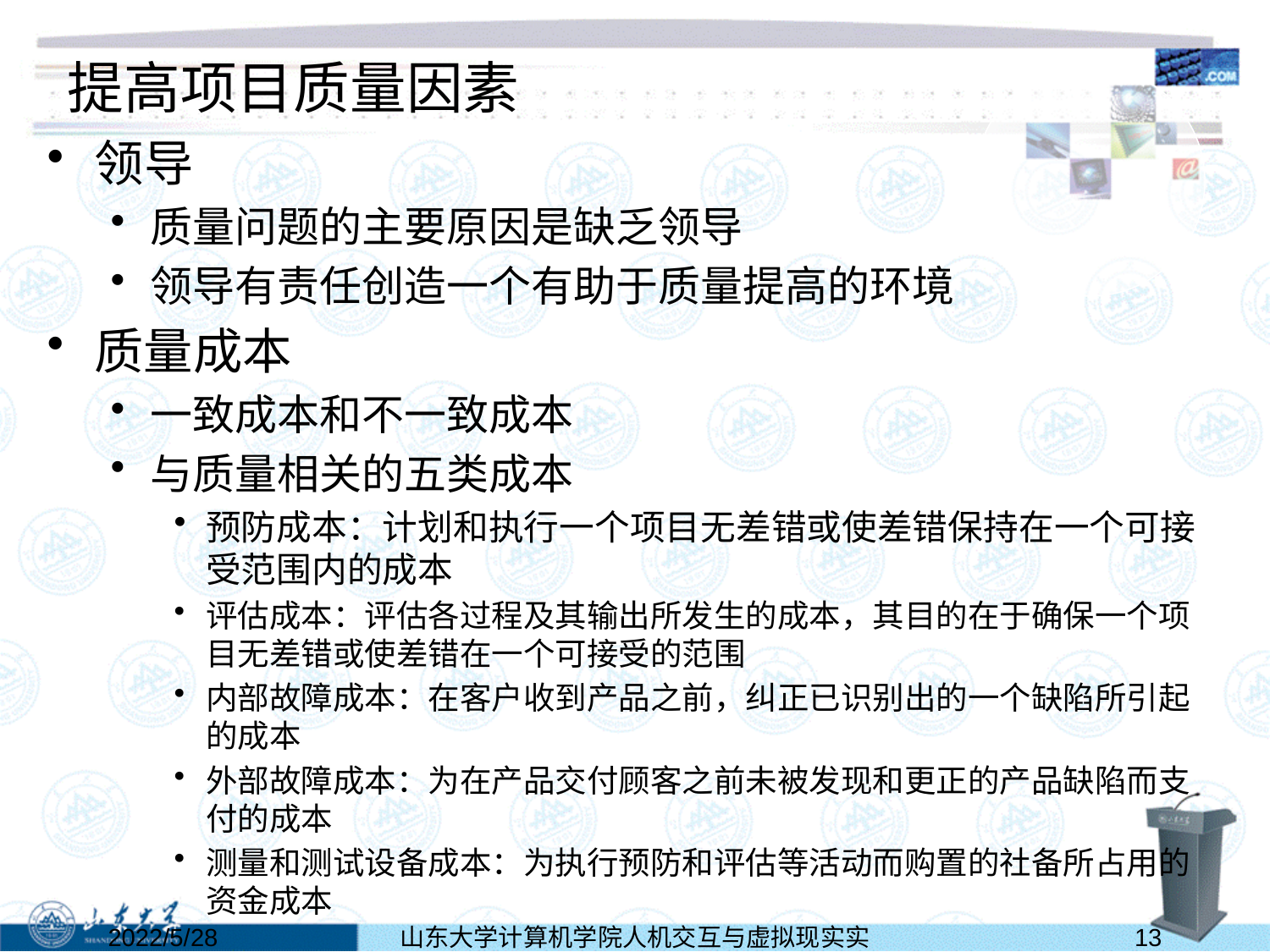

# 提高项目质量因素
领导
质量问题的主要原因是缺乏领导
领导有责任创造一个有助于质量提高的环境
质量成本
一致成本和不一致成本
与质量相关的五类成本
预防成本：计划和执行一个项目无差错或使差错保持在一个可接受范围内的成本
评估成本：评估各过程及其输出所发生的成本，其目的在于确保一个项目无差错或使差错在一个可接受的范围
内部故障成本：在客户收到产品之前，纠正已识别出的一个缺陷所引起的成本
外部故障成本：为在产品交付顾客之前未被发现和更正的产品缺陷而支付的成本
测量和测试设备成本：为执行预防和评估等活动而购置的社备所占用的资金成本

2022/5/28
山东大学计算机学院人机交互与虚拟现实实验室
13